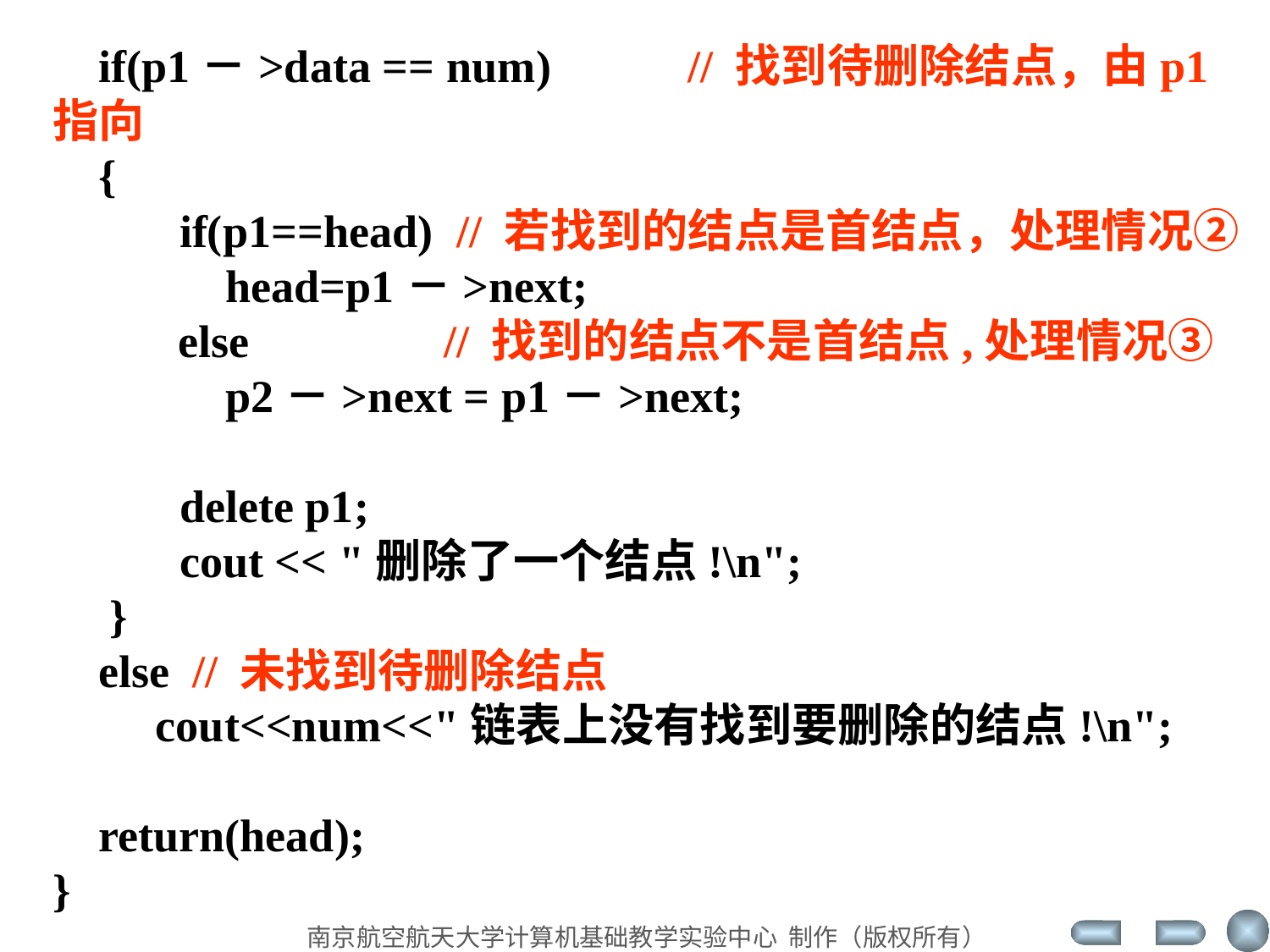

if(p1－>data == num)  	// 找到待删除结点，由p1指向
    {
	if(p1==head)  // 若找到的结点是首结点，处理情况②
	    head=p1－>next;
           else  	            // 找到的结点不是首结点,处理情况③
	    p2－>next = p1－>next;

	delete p1;
	cout << "删除了一个结点!\n";
     }
    else  // 未找到待删除结点
         cout<<num<<"链表上没有找到要删除的结点!\n";

    return(head);
}